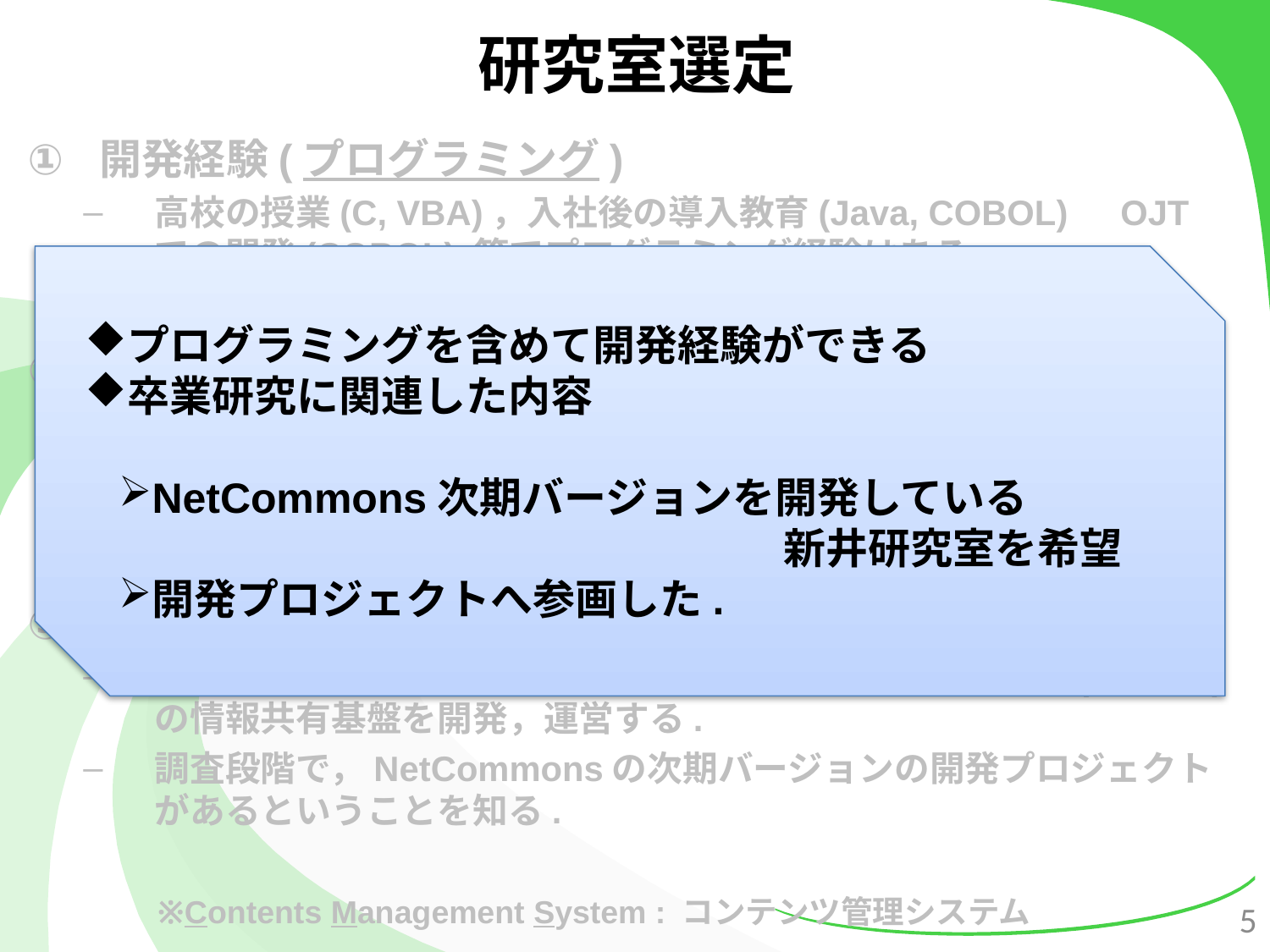

# 研究室選定
開発経験(プログラミング)
高校の授業(C, VBA)，入社後の導入教育(Java, COBOL)　OJTでの開発(COBOL) 等でプログラミング経験はある.
知識不足，経験不足を懸念.
近年のソフトウェア開発技術への興味
スマホの流行に伴い，スマホアプリを開発するためのフリーソフト等が数多く出回っている.
技術者としてトレンドのソフトウェア開発の手法はどのようなことをしているのかを知りたい.
本科生時の卒業研究
NetCommonsというオープンソースのCMS※を用いて，(日工専)の情報共有基盤を開発，運営する.
調査段階で，NetCommonsの次期バージョンの開発プロジェクトがあるということを知る.

プログラミングを含めて開発経験ができる
卒業研究に関連した内容

NetCommons次期バージョンを開発している
　　　　　　　　　　　　　　　新井研究室を希望
開発プロジェクトへ参画した.
※Contents Management System : コンテンツ管理システム
5